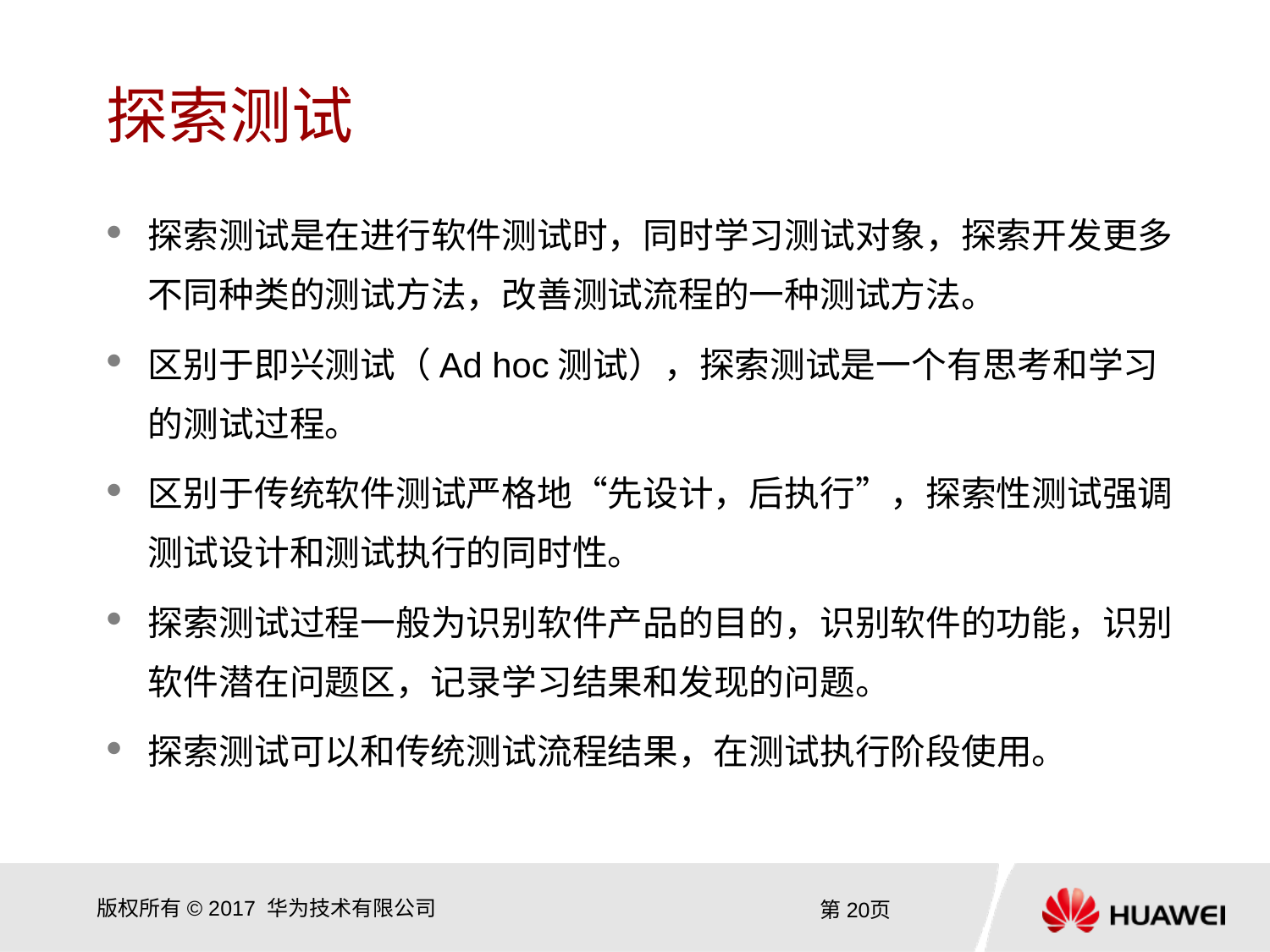

# 探索测试
探索测试是在进行软件测试时，同时学习测试对象，探索开发更多不同种类的测试方法，改善测试流程的一种测试方法。
区别于即兴测试（Ad hoc测试），探索测试是一个有思考和学习的测试过程。
区别于传统软件测试严格地“先设计，后执行”，探索性测试强调测试设计和测试执行的同时性。
探索测试过程一般为识别软件产品的目的，识别软件的功能，识别软件潜在问题区，记录学习结果和发现的问题。
探索测试可以和传统测试流程结果，在测试执行阶段使用。